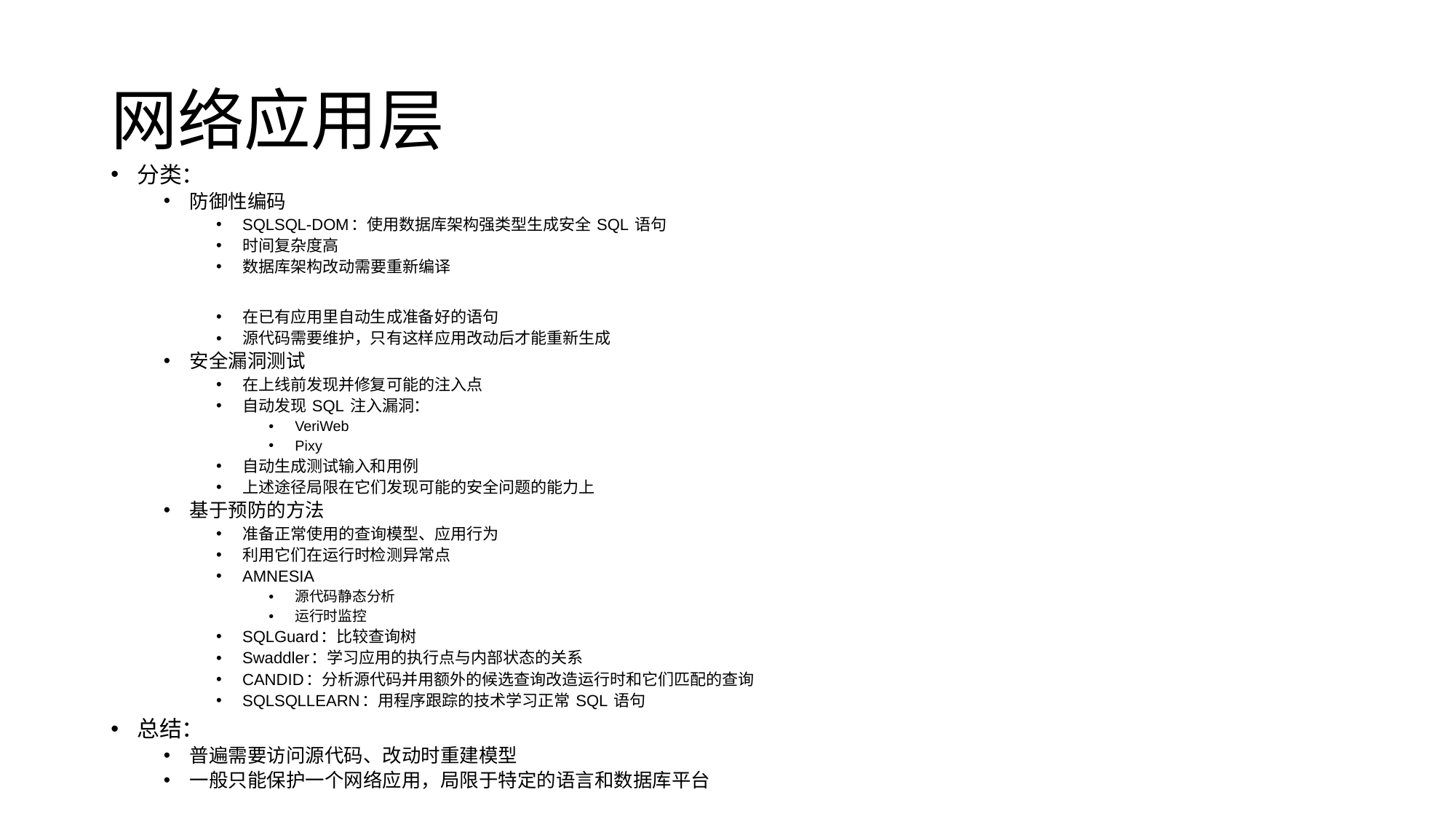

# 网络应用层
分类：
防御性编码
SQLSQL-DOM：使用数据库架构强类型生成安全 SQL 语句
时间复杂度高
数据库架构改动需要重新编译

在已有应用里自动生成准备好的语句
源代码需要维护，只有这样应用改动后才能重新生成
安全漏洞测试
在上线前发现并修复可能的注入点
自动发现 SQL 注入漏洞：
VeriWeb
Pixy
自动生成测试输入和用例
上述途径局限在它们发现可能的安全问题的能力上
基于预防的方法
准备正常使用的查询模型、应用行为
利用它们在运行时检测异常点
AMNESIA
源代码静态分析
运行时监控
SQLGuard：比较查询树
Swaddler：学习应用的执行点与内部状态的关系
CANDID：分析源代码并用额外的候选查询改造运行时和它们匹配的查询
SQLSQLLEARN：用程序跟踪的技术学习正常 SQL 语句
总结：
普遍需要访问源代码、改动时重建模型
一般只能保护一个网络应用，局限于特定的语言和数据库平台